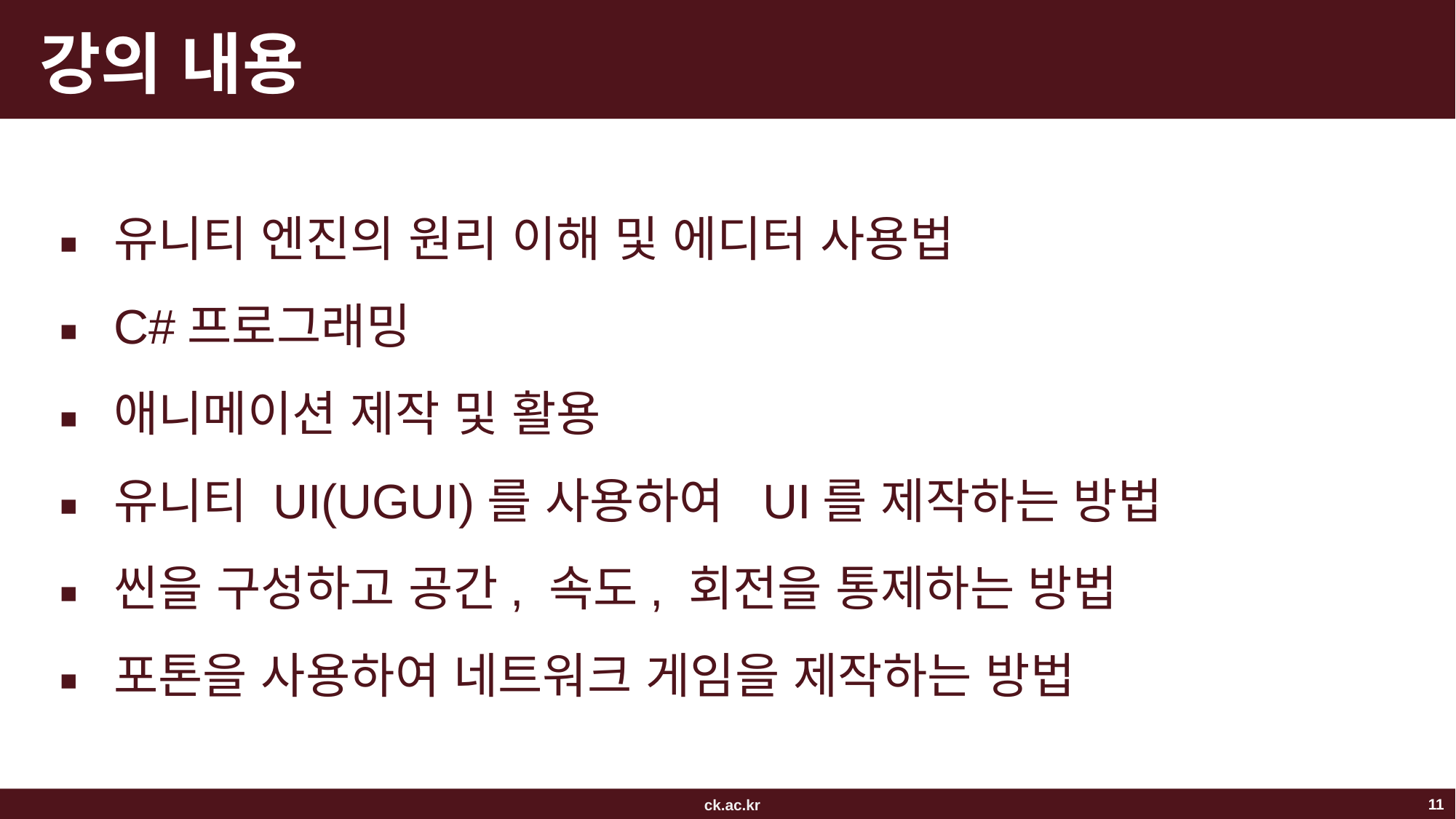

# 강의 내용
유니티 엔진의 원리 이해 및 에디터 사용법
C#프로그래밍
애니메이션 제작 및 활용
유니티 UI(UGUI)를 사용하여  UI를 제작하는 방법
씬을 구성하고 공간, 속도, 회전을 통제하는 방법
포톤을 사용하여 네트워크 게임을 제작하는 방법
11
ck.ac.kr